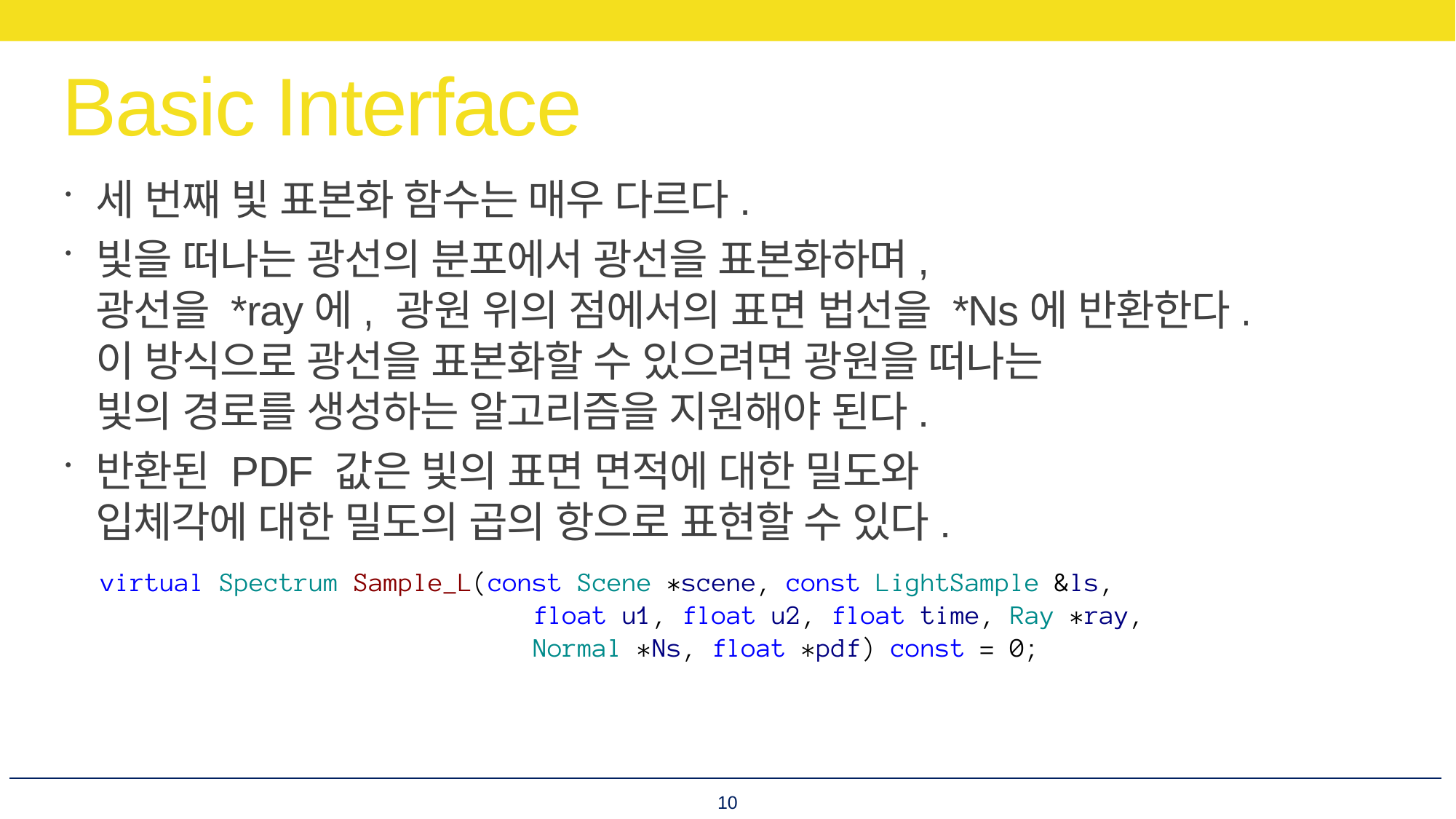

# Basic Interface
세 번째 빛 표본화 함수는 매우 다르다.
빛을 떠나는 광선의 분포에서 광선을 표본화하며,
광선을 *ray에, 광원 위의 점에서의 표면 법선을 *Ns에 반환한다.
이 방식으로 광선을 표본화할 수 있으려면 광원을 떠나는
빛의 경로를 생성하는 알고리즘을 지원해야 된다.
반환된 PDF 값은 빛의 표면 면적에 대한 밀도와
입체각에 대한 밀도의 곱의 항으로 표현할 수 있다.
virtual Spectrum Sample_L(const Scene *scene, const LightSample &ls,
                             float u1, float u2, float time, Ray *ray,
                             Normal *Ns, float *pdf) const = 0;
10